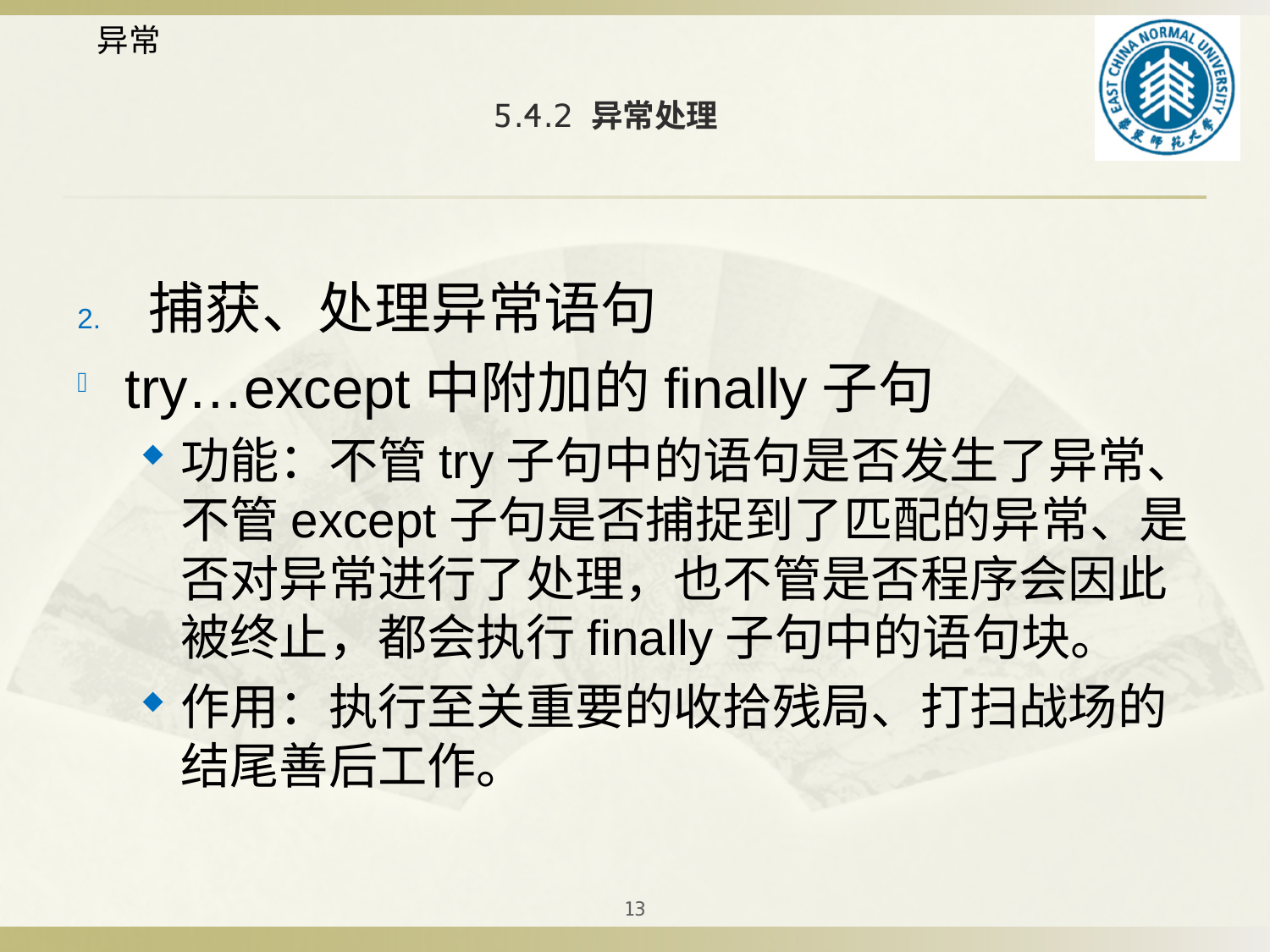

# 5.4.2 异常处理
捕获、处理异常语句
try…except中附加的finally子句
功能：不管try子句中的语句是否发生了异常、不管except子句是否捕捉到了匹配的异常、是否对异常进行了处理，也不管是否程序会因此被终止，都会执行finally子句中的语句块。
作用：执行至关重要的收拾残局、打扫战场的结尾善后工作。
13